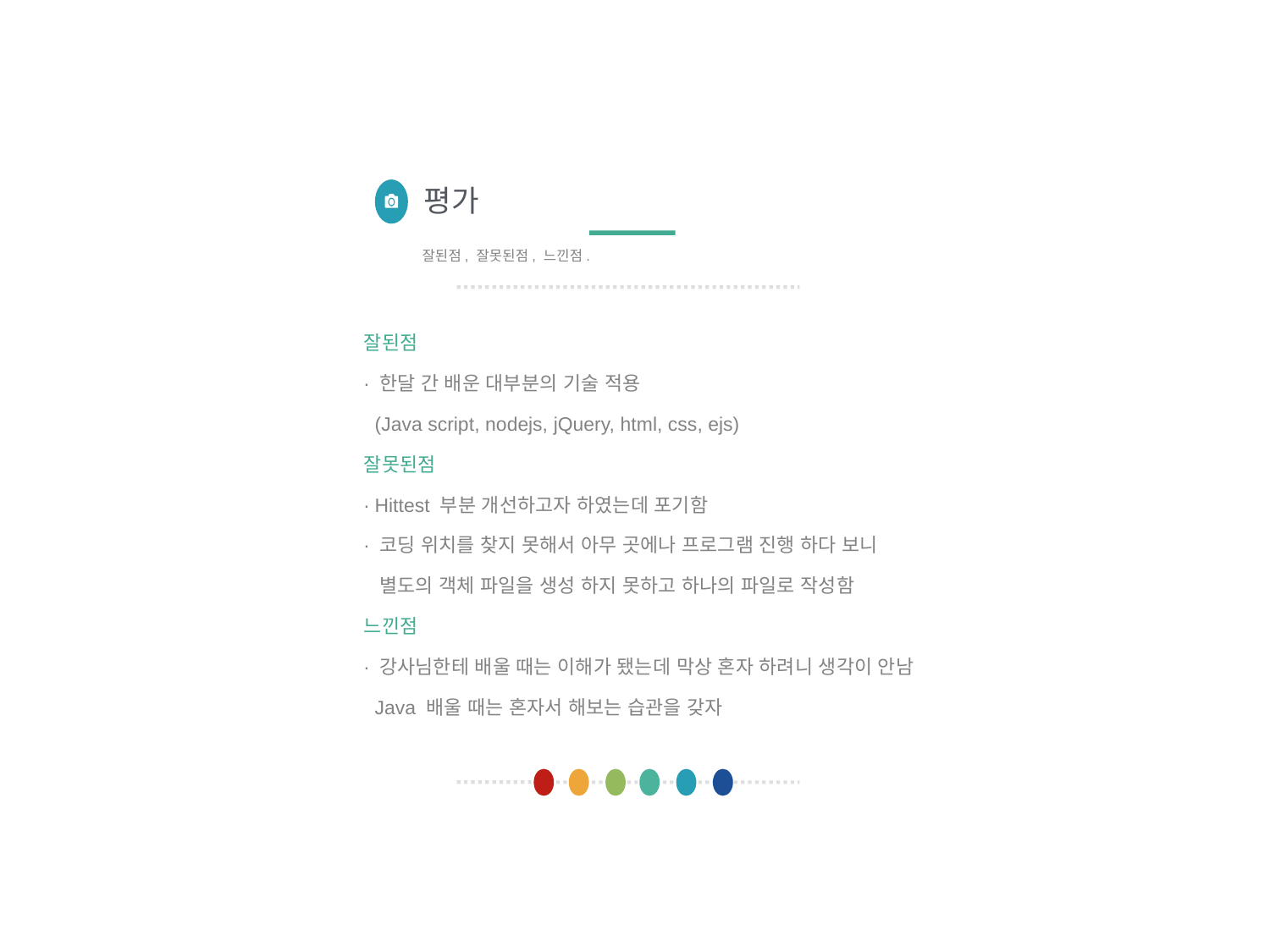

평가

잘된점, 잘못된점, 느낀점.

잘된점
∙ 한달 간 배운 대부분의 기술 적용
  (Java script, nodejs, jQuery, html, css, ejs)
잘못된점
∙ Hittest 부분 개선하고자 하였는데 포기함
∙ 코딩 위치를 찾지 못해서 아무 곳에나 프로그램 진행 하다 보니
  별도의 객체 파일을 생성 하지 못하고 하나의 파일로 작성함
느낀점
∙ 강사님한테 배울 때는 이해가 됐는데 막상 혼자 하려니 생각이 안남
  Java 배울 때는 혼자서 해보는 습관을 갖자